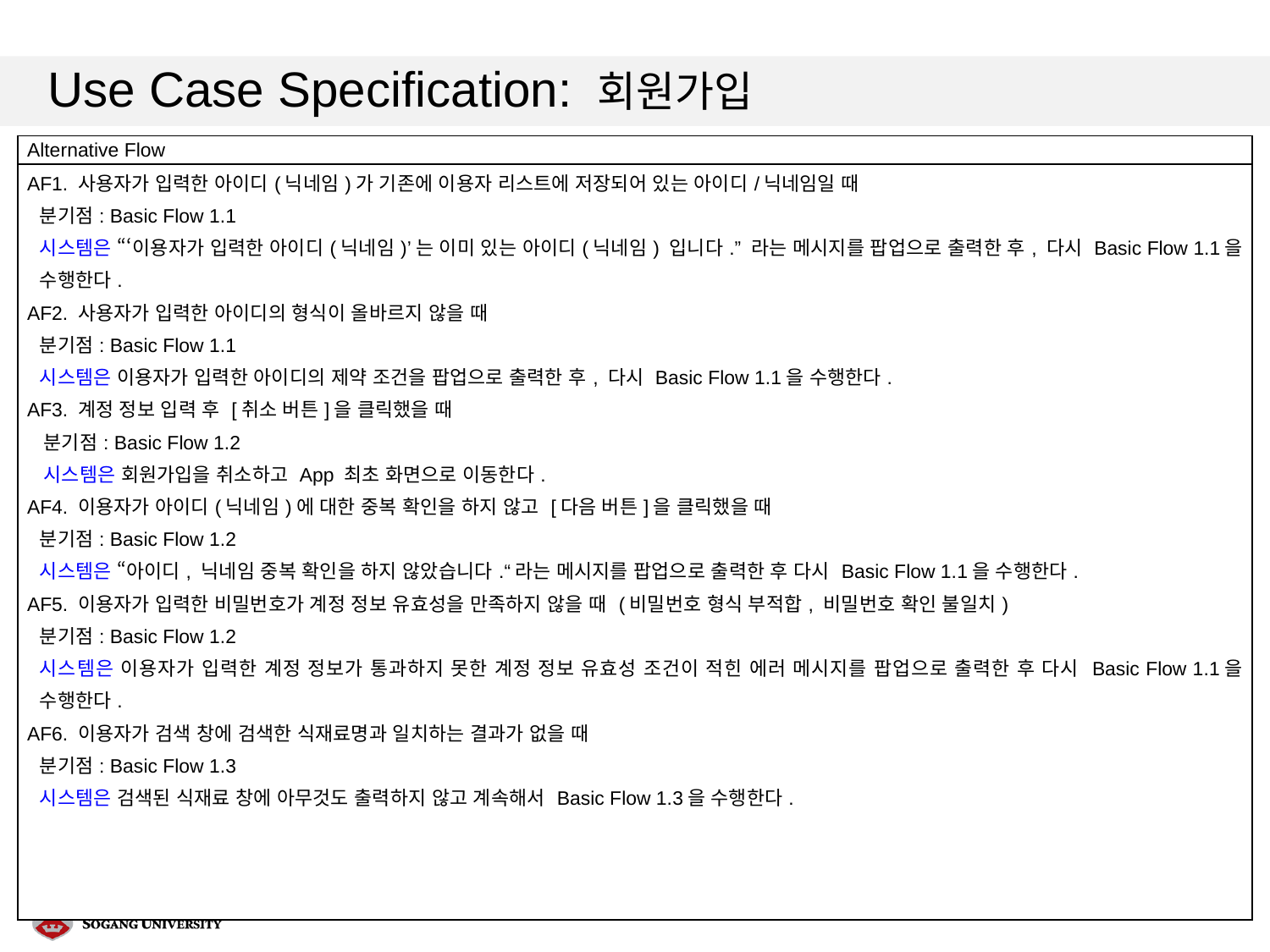

# Use Case Specification: 회원가입
| Alternative Flow |
| --- |
| AF1. 사용자가 입력한 아이디(닉네임)가 기존에 이용자 리스트에 저장되어 있는 아이디/닉네임일 때 분기점: Basic Flow 1.1 시스템은 “‘이용자가 입력한 아이디(닉네임)’는 이미 있는 아이디(닉네임) 입니다.” 라는 메시지를 팝업으로 출력한 후, 다시 Basic Flow 1.1을 수행한다. AF2. 사용자가 입력한 아이디의 형식이 올바르지 않을 때 분기점: Basic Flow 1.1 시스템은 이용자가 입력한 아이디의 제약 조건을 팝업으로 출력한 후, 다시 Basic Flow 1.1을 수행한다. AF3. 계정 정보 입력 후 [취소 버튼]을 클릭했을 때 분기점: Basic Flow 1.2 시스템은 회원가입을 취소하고 App 최초 화면으로 이동한다. AF4. 이용자가 아이디(닉네임)에 대한 중복 확인을 하지 않고 [다음 버튼]을 클릭했을 때 분기점: Basic Flow 1.2 시스템은 “아이디, 닉네임 중복 확인을 하지 않았습니다.“라는 메시지를 팝업으로 출력한 후 다시 Basic Flow 1.1을 수행한다. AF5. 이용자가 입력한 비밀번호가 계정 정보 유효성을 만족하지 않을 때 (비밀번호 형식 부적합, 비밀번호 확인 불일치) 분기점: Basic Flow 1.2 시스템은 이용자가 입력한 계정 정보가 통과하지 못한 계정 정보 유효성 조건이 적힌 에러 메시지를 팝업으로 출력한 후 다시 Basic Flow 1.1을 수행한다. AF6. 이용자가 검색 창에 검색한 식재료명과 일치하는 결과가 없을 때 분기점: Basic Flow 1.3 시스템은 검색된 식재료 창에 아무것도 출력하지 않고 계속해서 Basic Flow 1.3을 수행한다. |